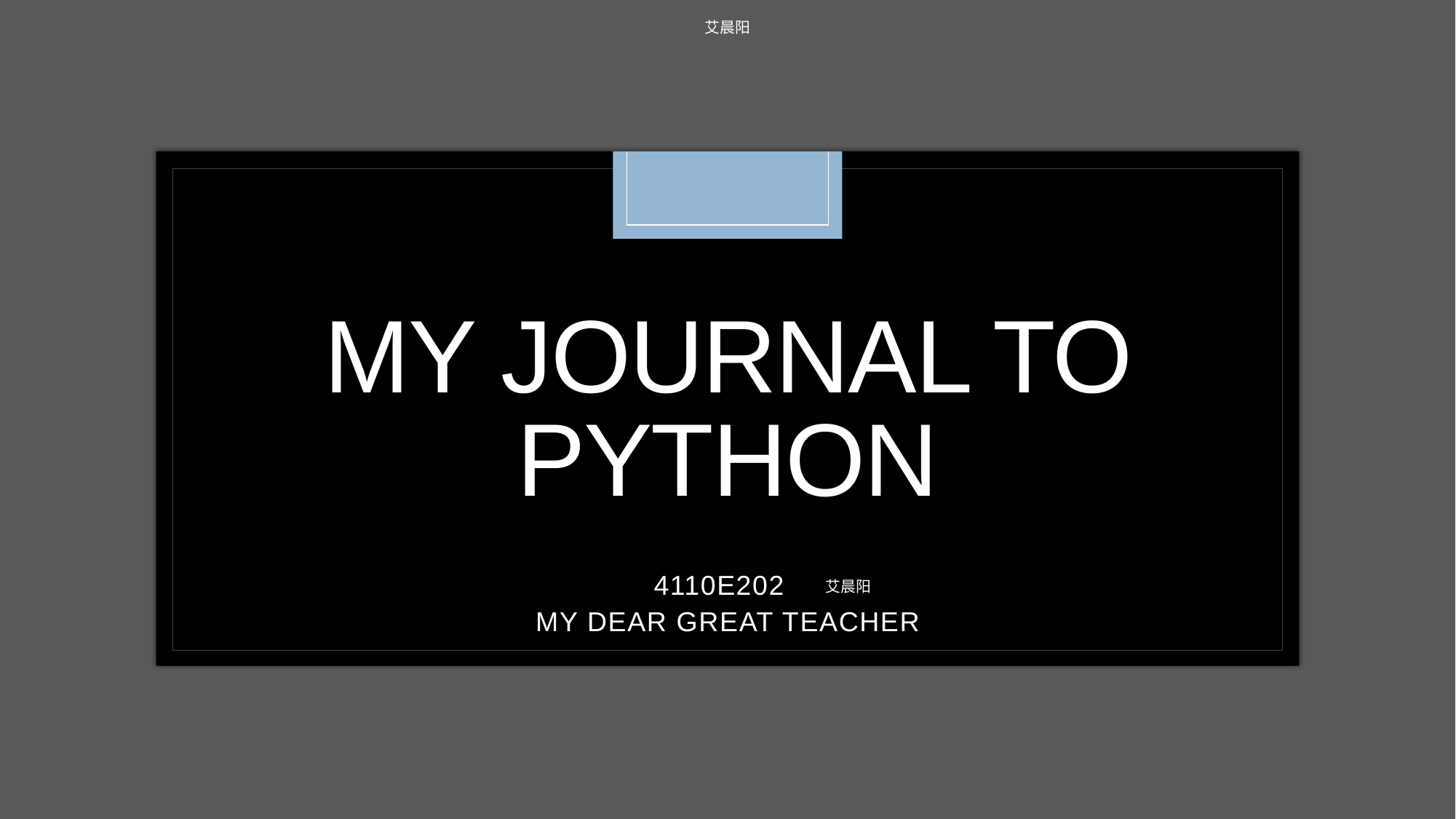

艾晨阳
# My journal to python
4110E202
MY DEAR GREAT TEACHER

艾晨阳